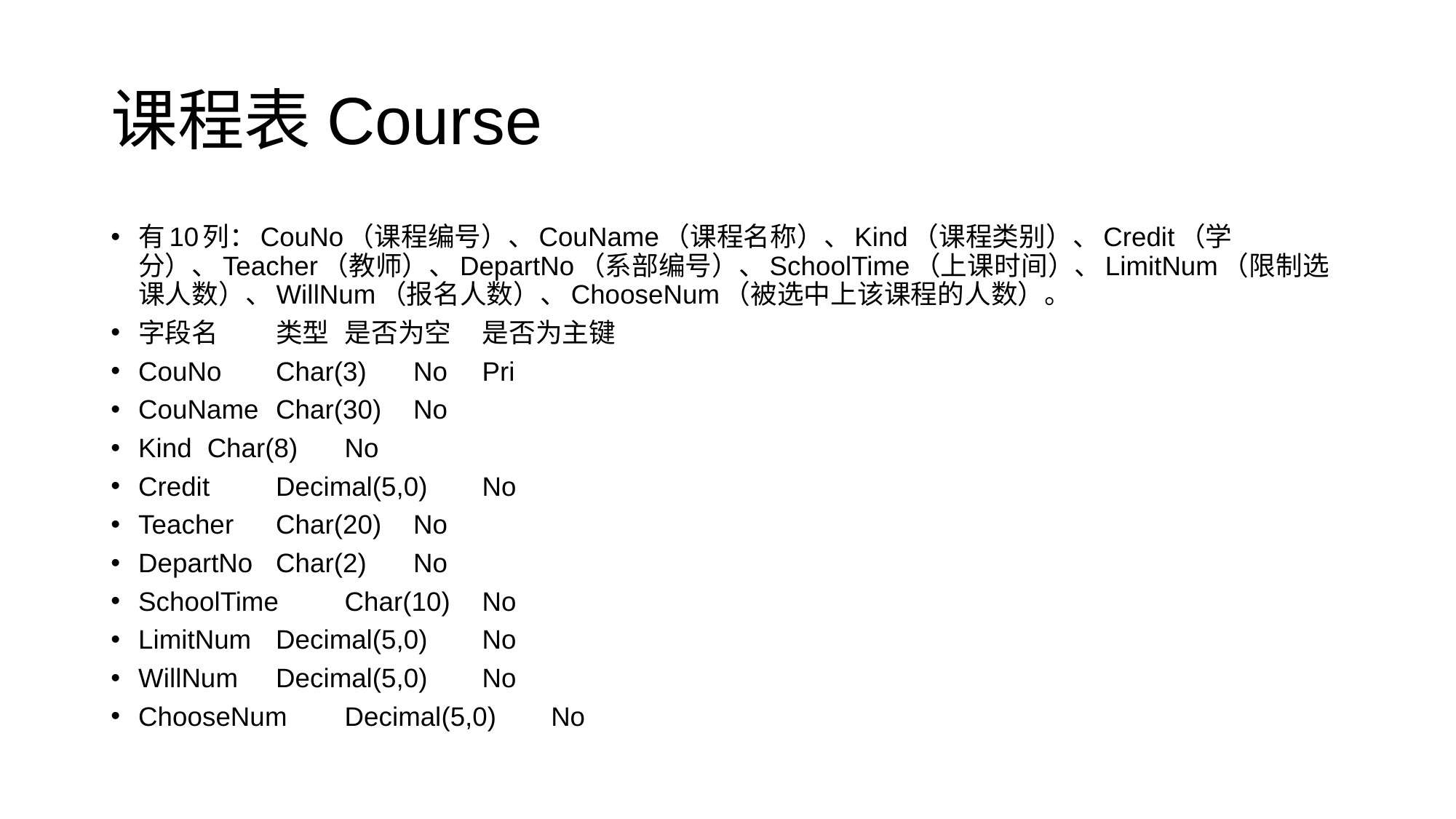

# 课程表Course
有10列：CouNo（课程编号）、CouName（课程名称）、Kind（课程类别）、Credit（学分）、Teacher（教师）、DepartNo（系部编号）、SchoolTime（上课时间）、LimitNum（限制选课人数）、WillNum（报名人数）、ChooseNum（被选中上该课程的人数）。
字段名	类型	是否为空	是否为主键
CouNo	Char(3)	No	Pri
CouName	Char(30)	No
Kind	Char(8)	No
Credit	Decimal(5,0)	No
Teacher	Char(20)	No
DepartNo	Char(2)	No
SchoolTime	Char(10)	No
LimitNum	Decimal(5,0)	No
WillNum	Decimal(5,0)	No
ChooseNum	Decimal(5,0)	No